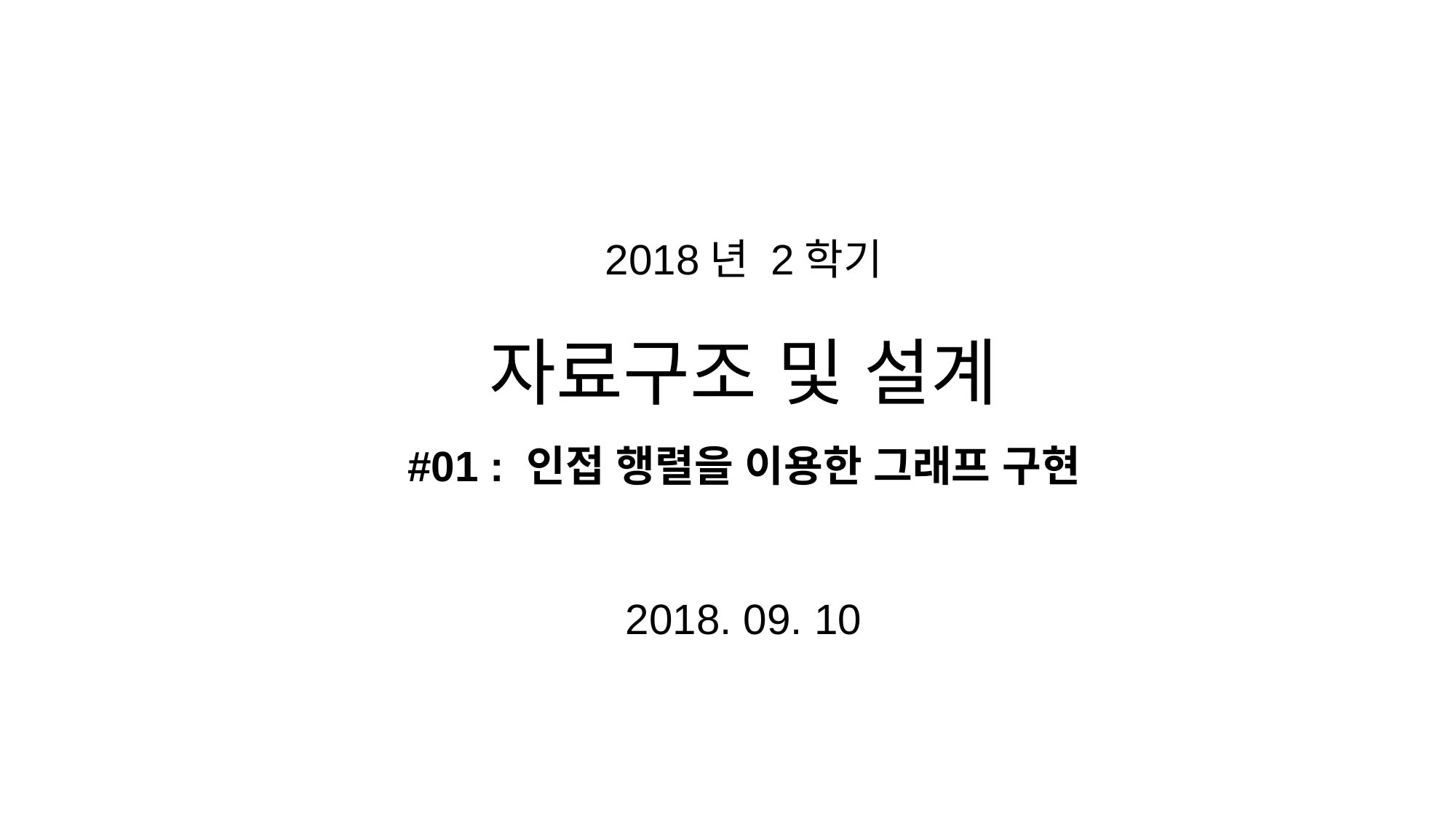

# 2018년 2학기 자료구조 및 설계 #01 : 인접 행렬을 이용한 그래프 구현 2018. 09. 10